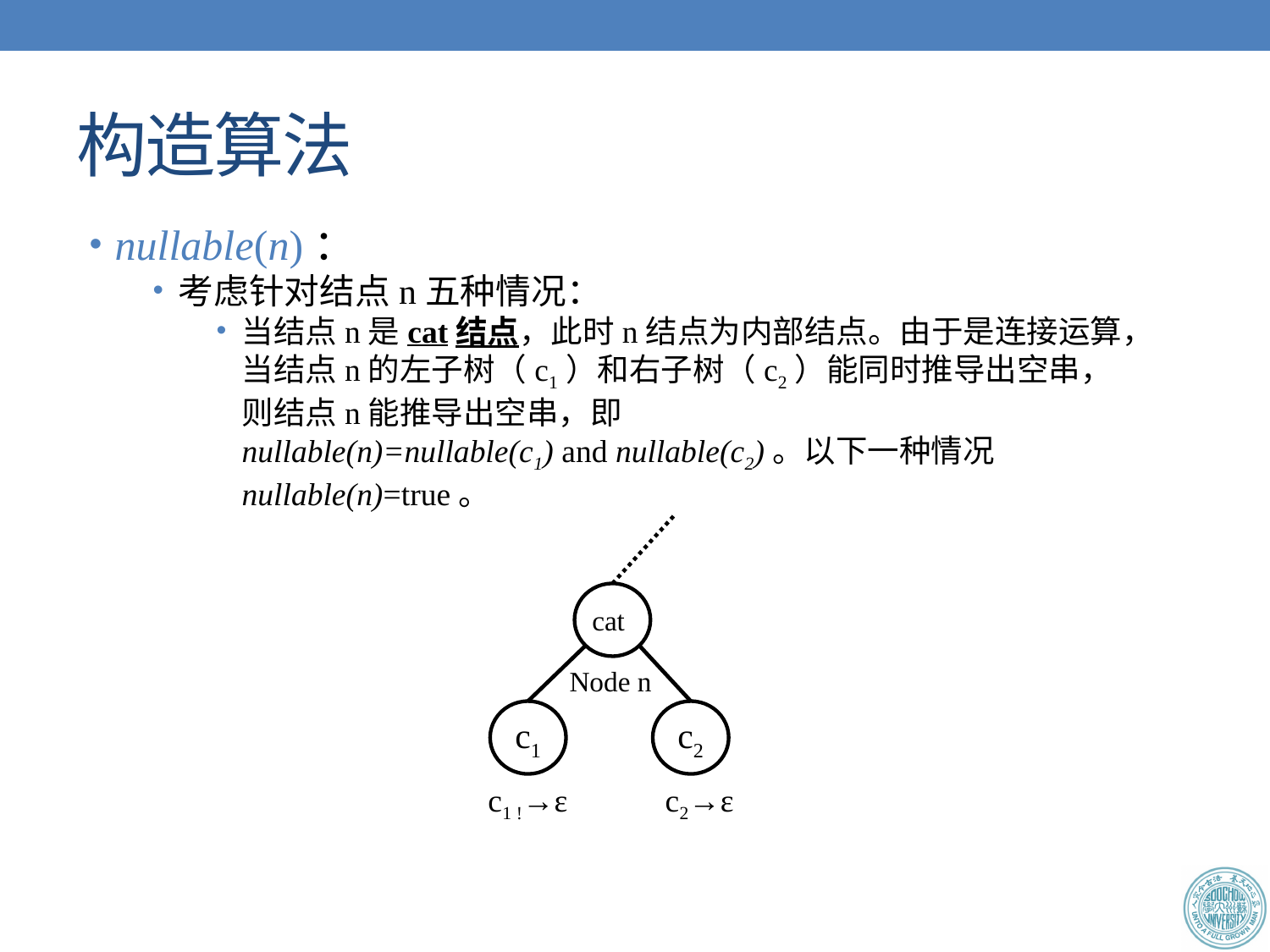

# 构造算法
nullable(n)：
考虑针对结点n五种情况：
当结点n是cat结点，此时n结点为内部结点。由于是连接运算，当结点n的左子树（c1）和右子树（c2）能同时推导出空串，则结点n能推导出空串，即nullable(n)=nullable(c1) and nullable(c2)。以下一种情况nullable(n)=true。

Node n
c1
c2
c1 !→ε
c2→ε
cat